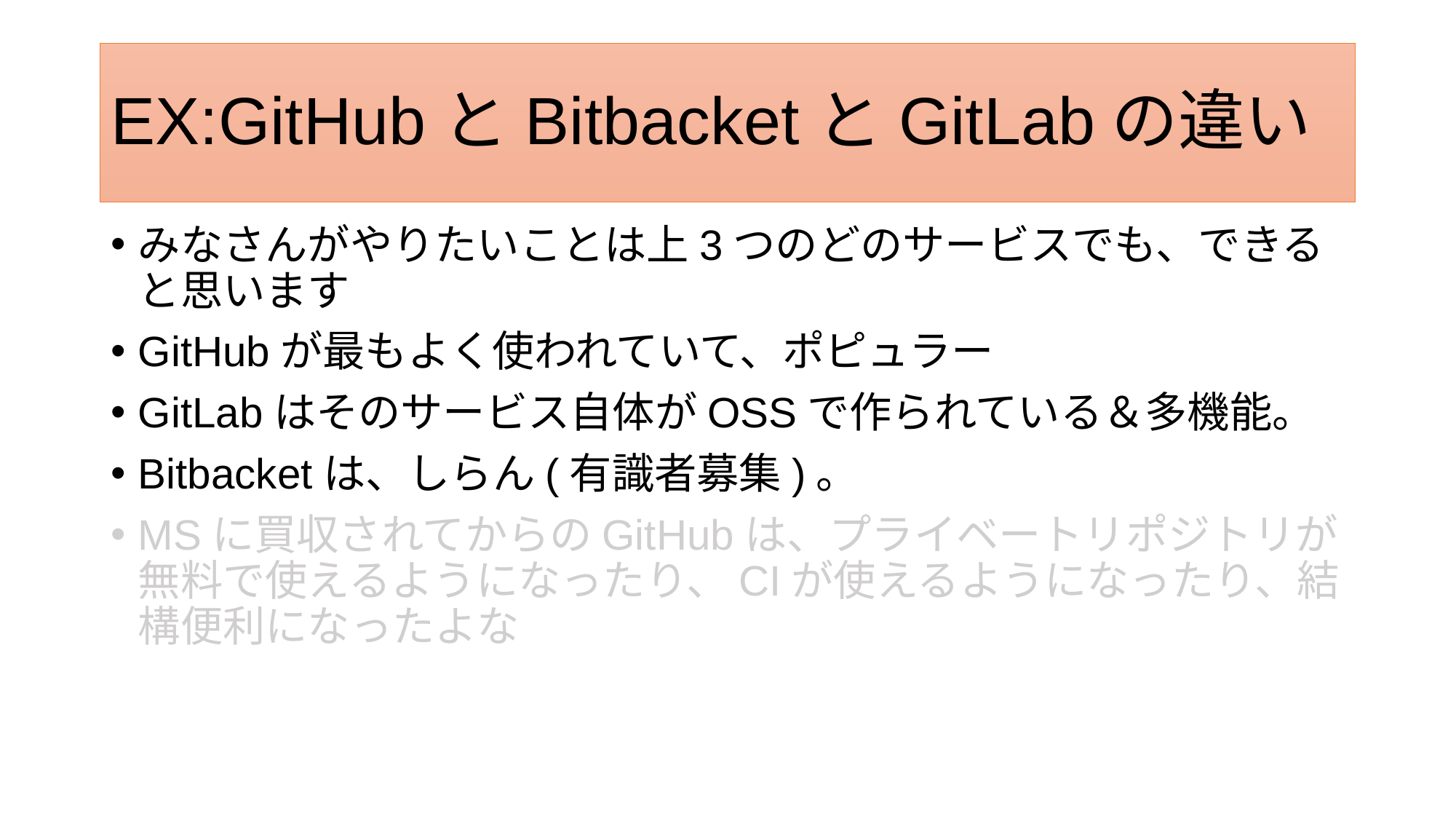

# EX:GitHubとBitbacketとGitLabの違い
みなさんがやりたいことは上3つのどのサービスでも、できると思います
GitHubが最もよく使われていて、ポピュラー
GitLabはそのサービス自体がOSSで作られている＆多機能。
Bitbacketは、しらん(有識者募集)。
MSに買収されてからのGitHubは、プライベートリポジトリが無料で使えるようになったり、CIが使えるようになったり、結構便利になったよな